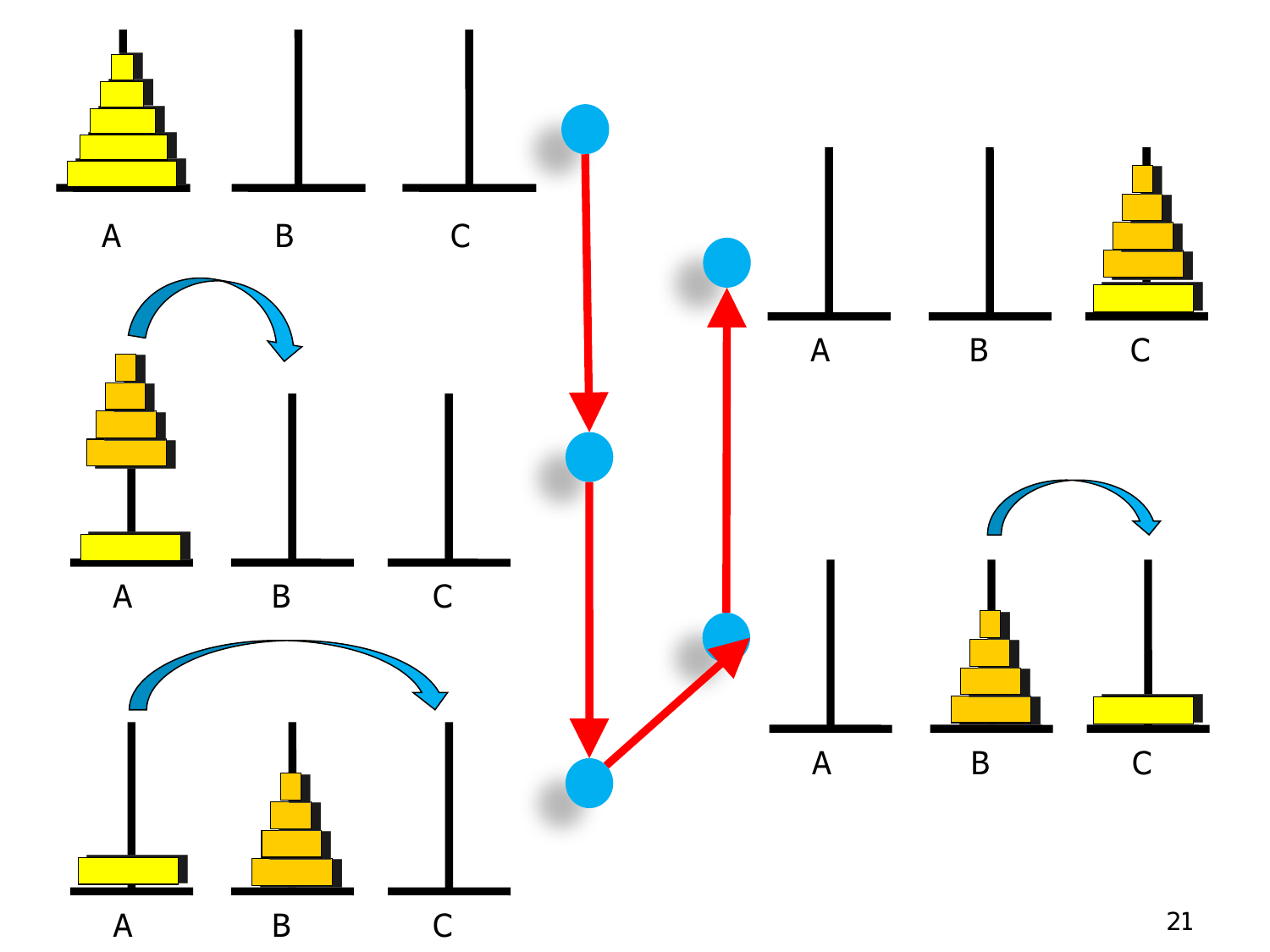

# 举例：汉诺塔

A
B
C
A
B
C

A
B
C

A
B
C

A
B
C

21